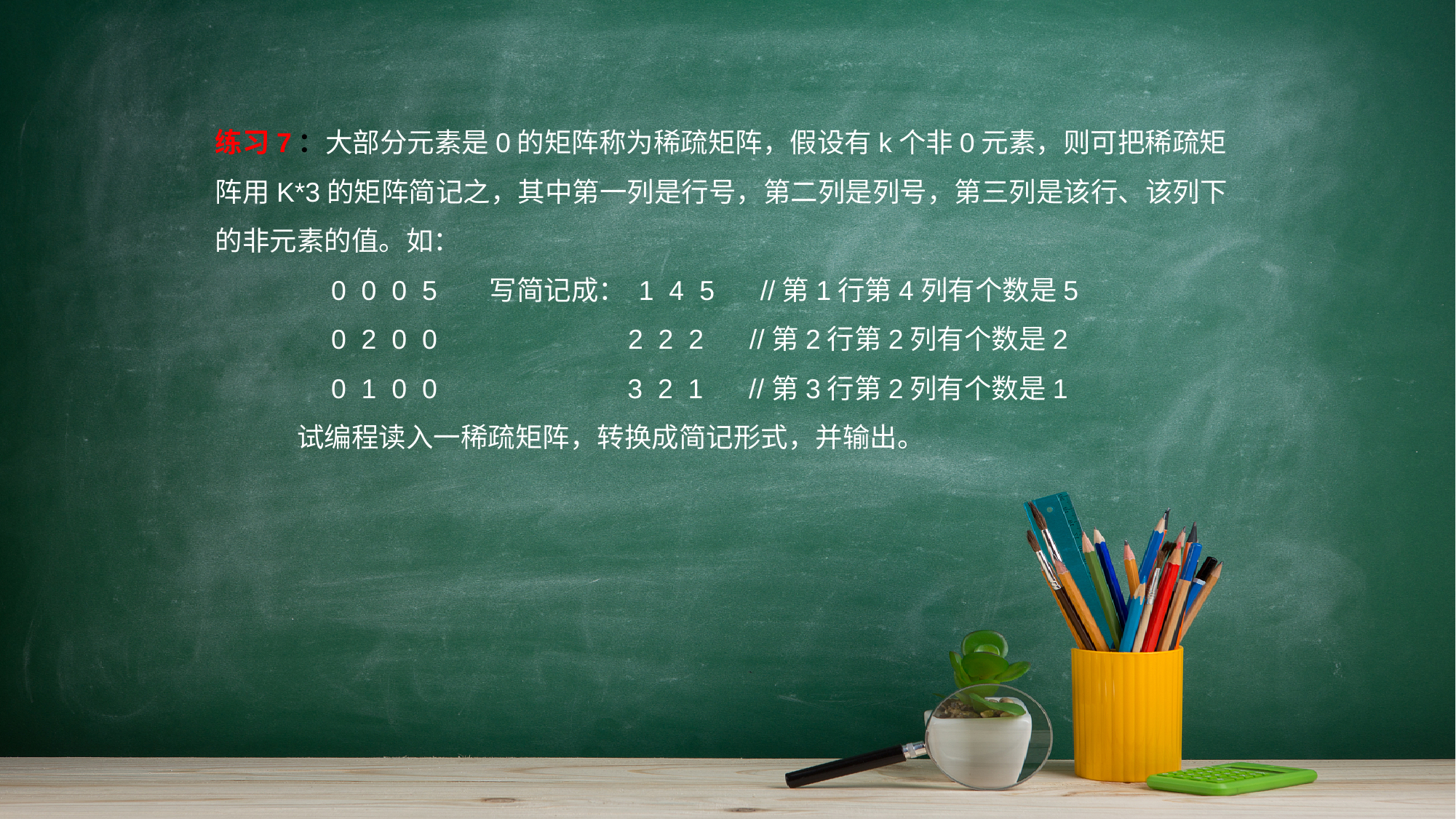

练习7：大部分元素是0的矩阵称为稀疏矩阵，假设有k个非0元素，则可把稀疏矩阵用K*3的矩阵简记之，其中第一列是行号，第二列是列号，第三列是该行、该列下的非元素的值。如：
　　　　0  0  0  5      写简记成： 1  4  5      //第1行第4列有个数是5
　　　　0  2  0  0                         2  2  2      //第2行第2列有个数是2
　　　　0  1  0  0                         3  2  1      //第3行第2列有个数是1
　　　试编程读入一稀疏矩阵，转换成简记形式，并输出。